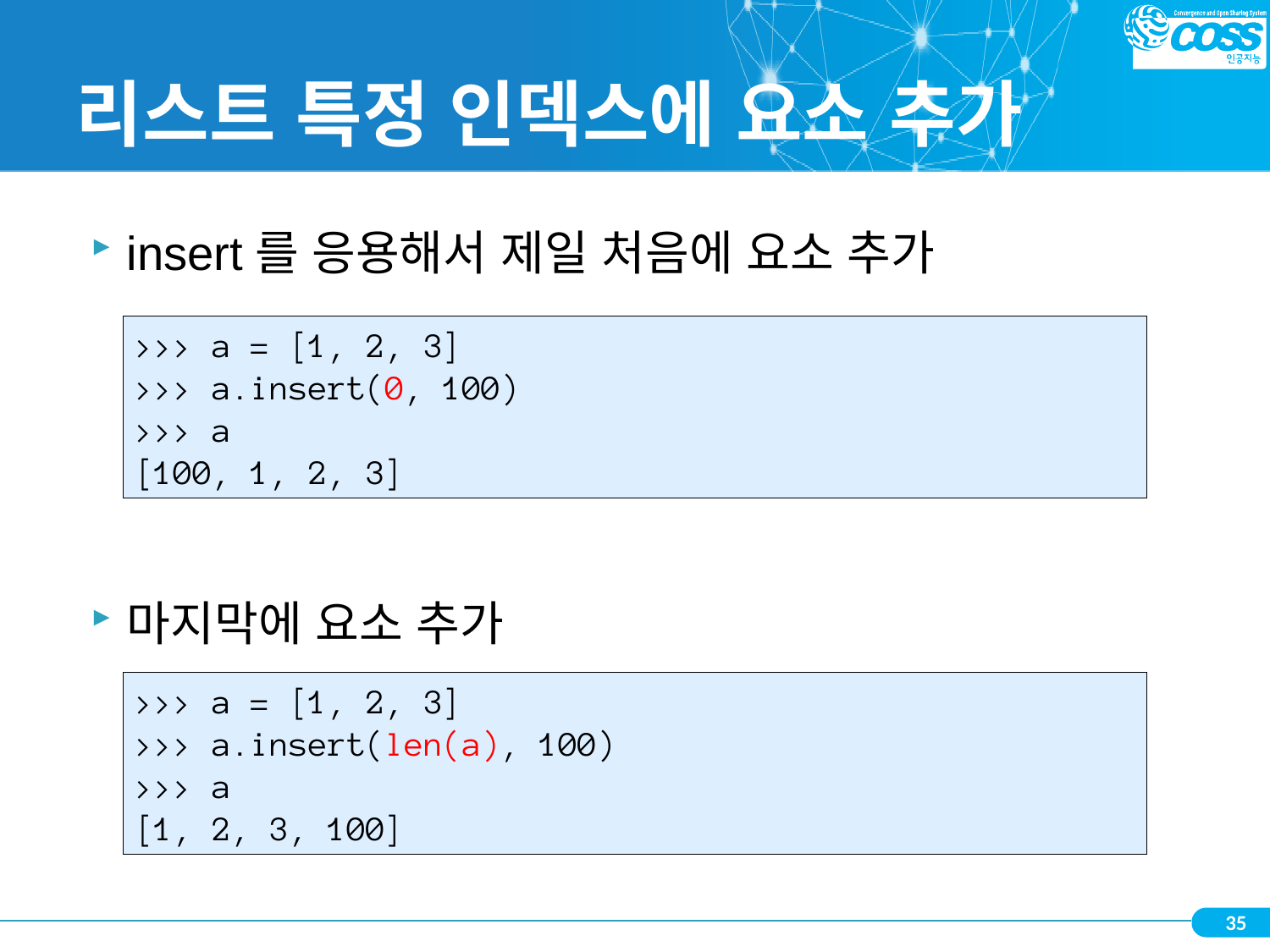

# 리스트 특정 인덱스에 요소 추가
insert를 응용해서 제일 처음에 요소 추가

마지막에 요소 추가
>>> a = [1, 2, 3]
>>> a.insert(0, 100)
>>> a
[100, 1, 2, 3]
>>> a = [1, 2, 3]
>>> a.insert(len(a), 100)
>>> a
[1, 2, 3, 100]